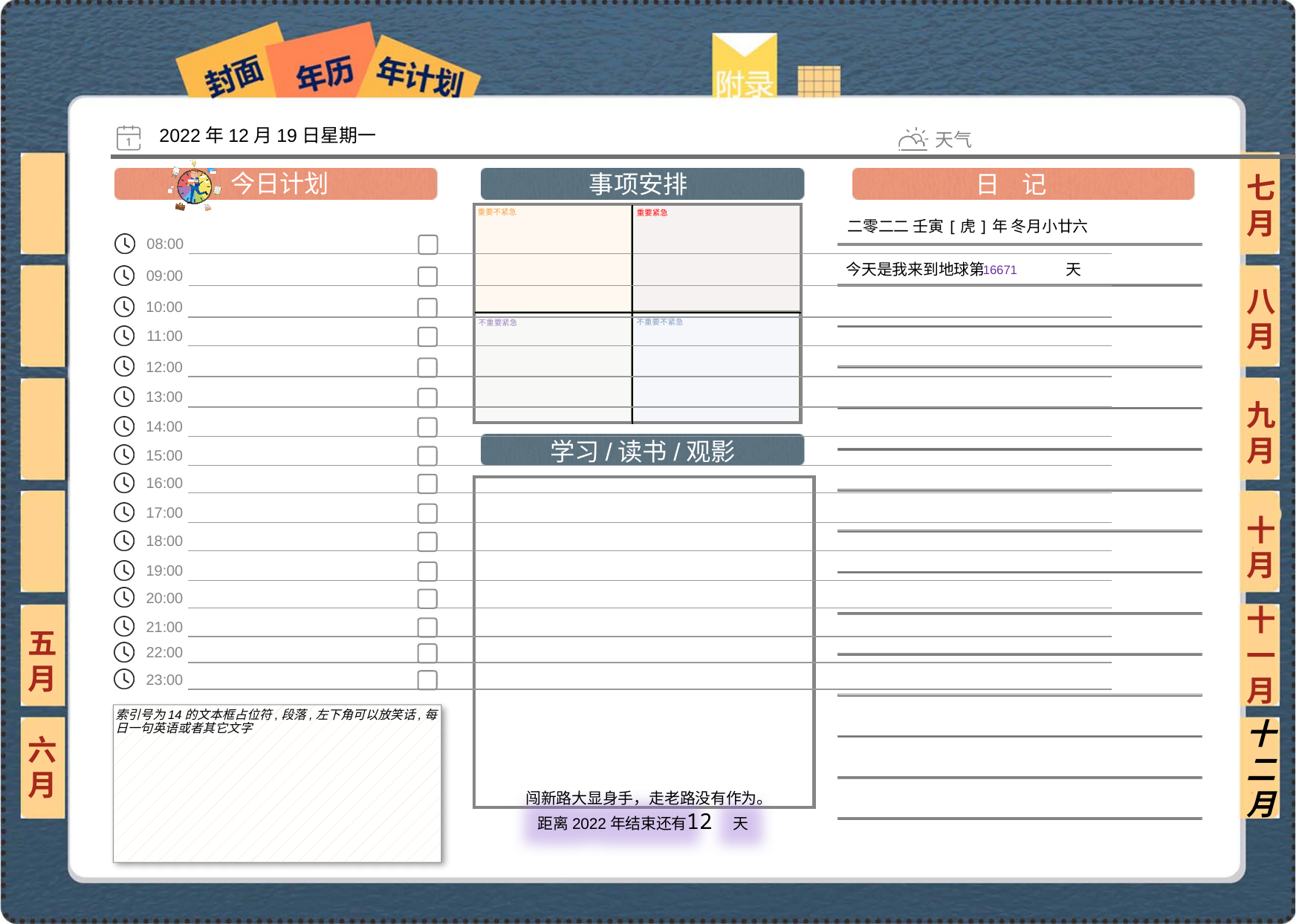

2022年12月19日星期一
七月
二零二二 壬寅[虎]年 冬月小廿六
16671
八月
九月
十月
十一月
五月
索引号为14的文本框占位符,段落,左下角可以放笑话,每日一句英语或者其它文字
六月
十二月
12
 闯新路大显身手，走老路没有作为。